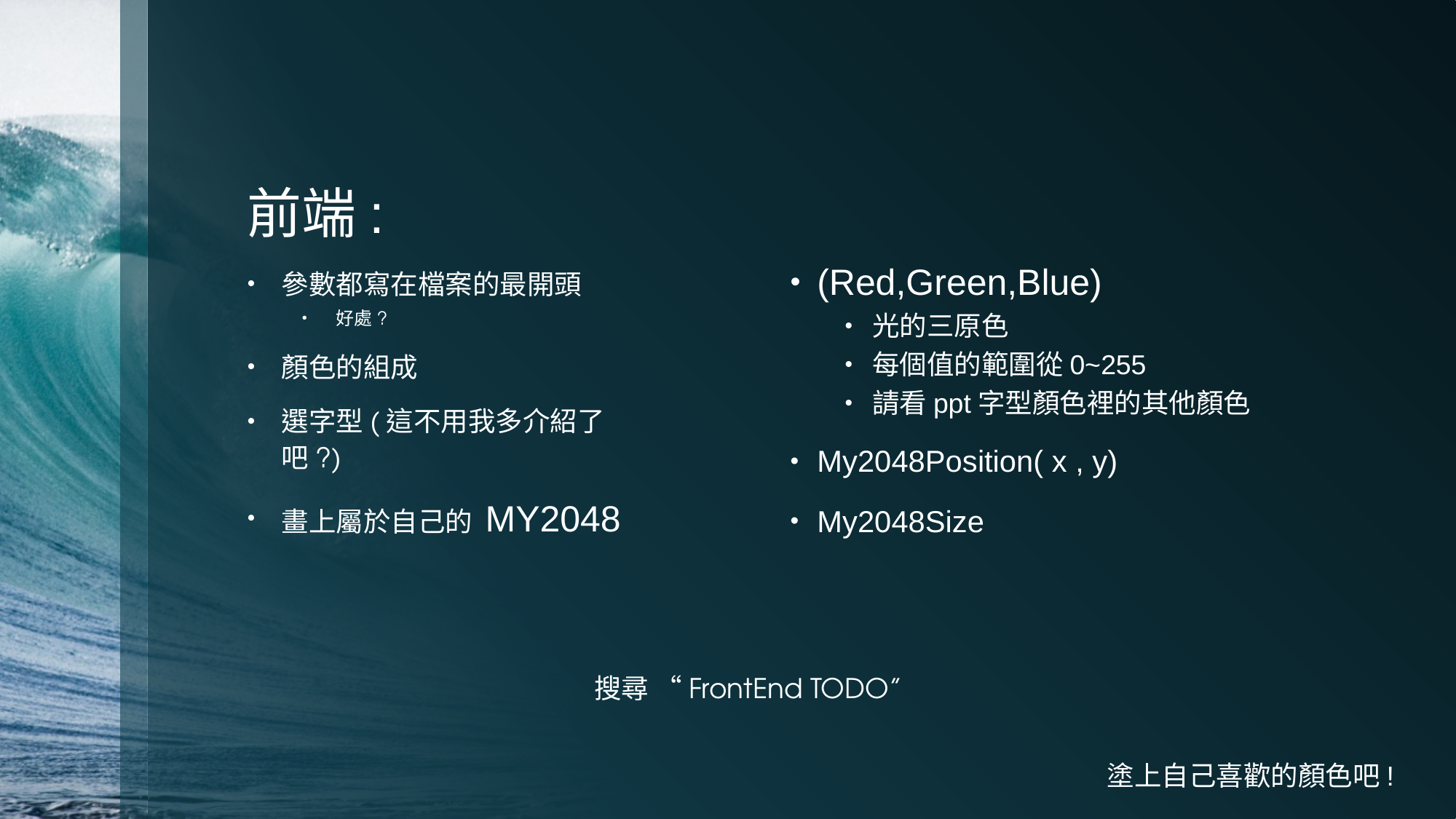

# 前端:
參數都寫在檔案的最開頭
好處?
顏色的組成
選字型(這不用我多介紹了吧?)
畫上屬於自己的 MY2048

(Red,Green,Blue)
光的三原色
每個值的範圍從0~255
請看ppt字型顏色裡的其他顏色
My2048Position( x , y)
My2048Size
搜尋 “FrontEnd TODO”
塗上自己喜歡的顏色吧!